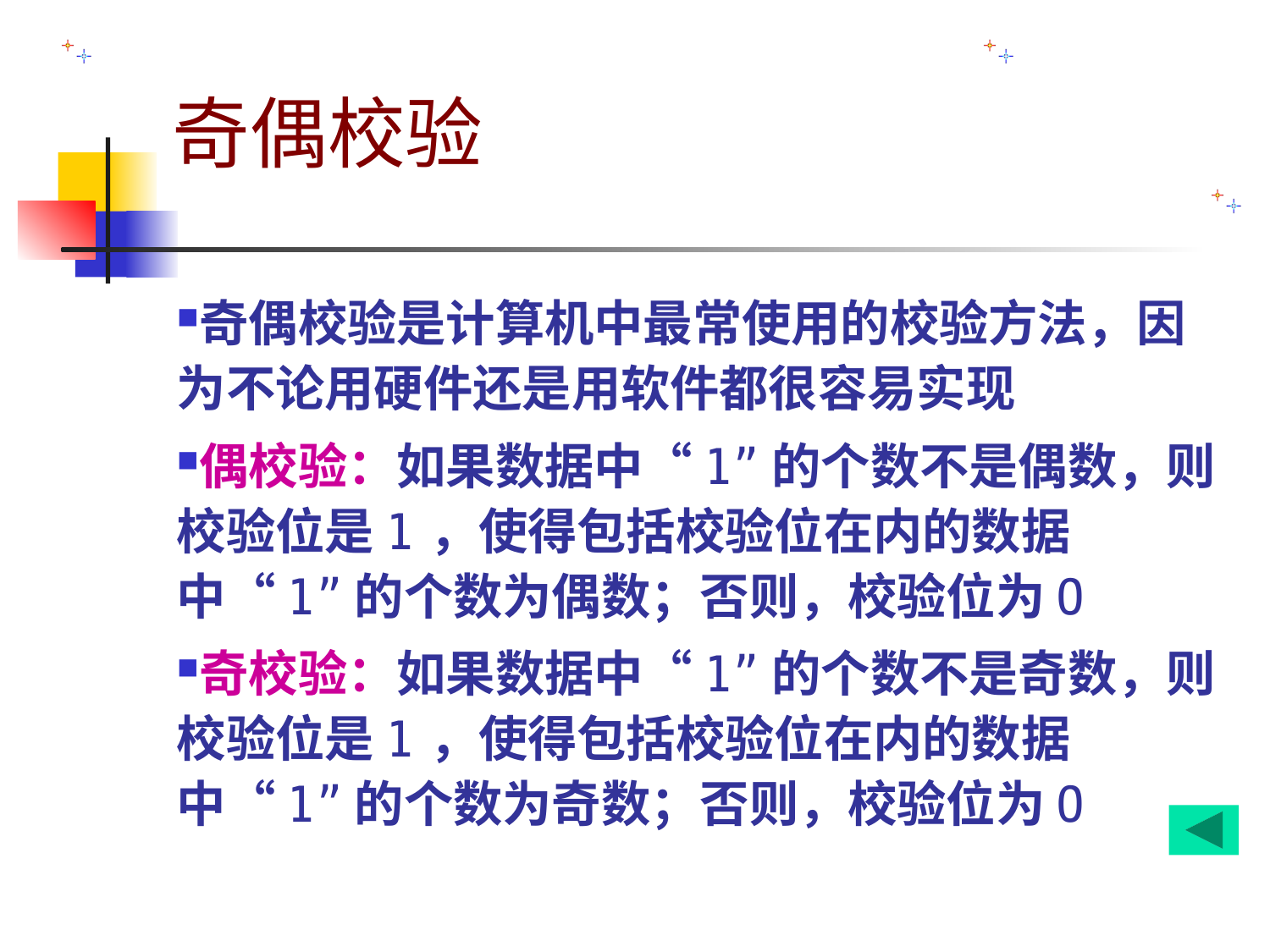

# 奇偶校验
奇偶校验是计算机中最常使用的校验方法，因为不论用硬件还是用软件都很容易实现
偶校验：如果数据中“1”的个数不是偶数，则校验位是1，使得包括校验位在内的数据中“1”的个数为偶数；否则，校验位为0
奇校验：如果数据中“1”的个数不是奇数，则校验位是1，使得包括校验位在内的数据中“1”的个数为奇数；否则，校验位为0